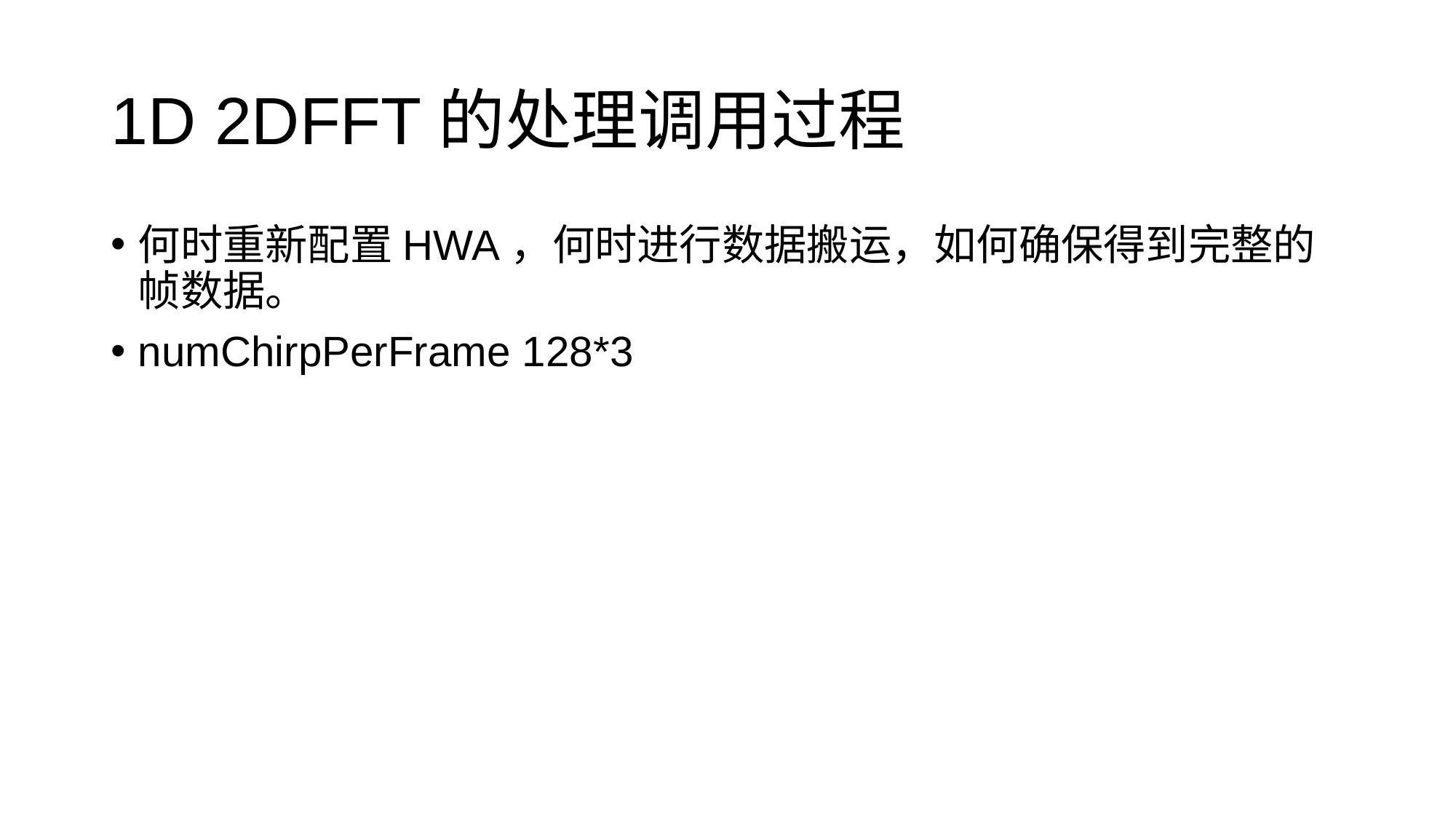

# 1D 2DFFT的处理调用过程
何时重新配置HWA，何时进行数据搬运，如何确保得到完整的帧数据。
numChirpPerFrame 128*3